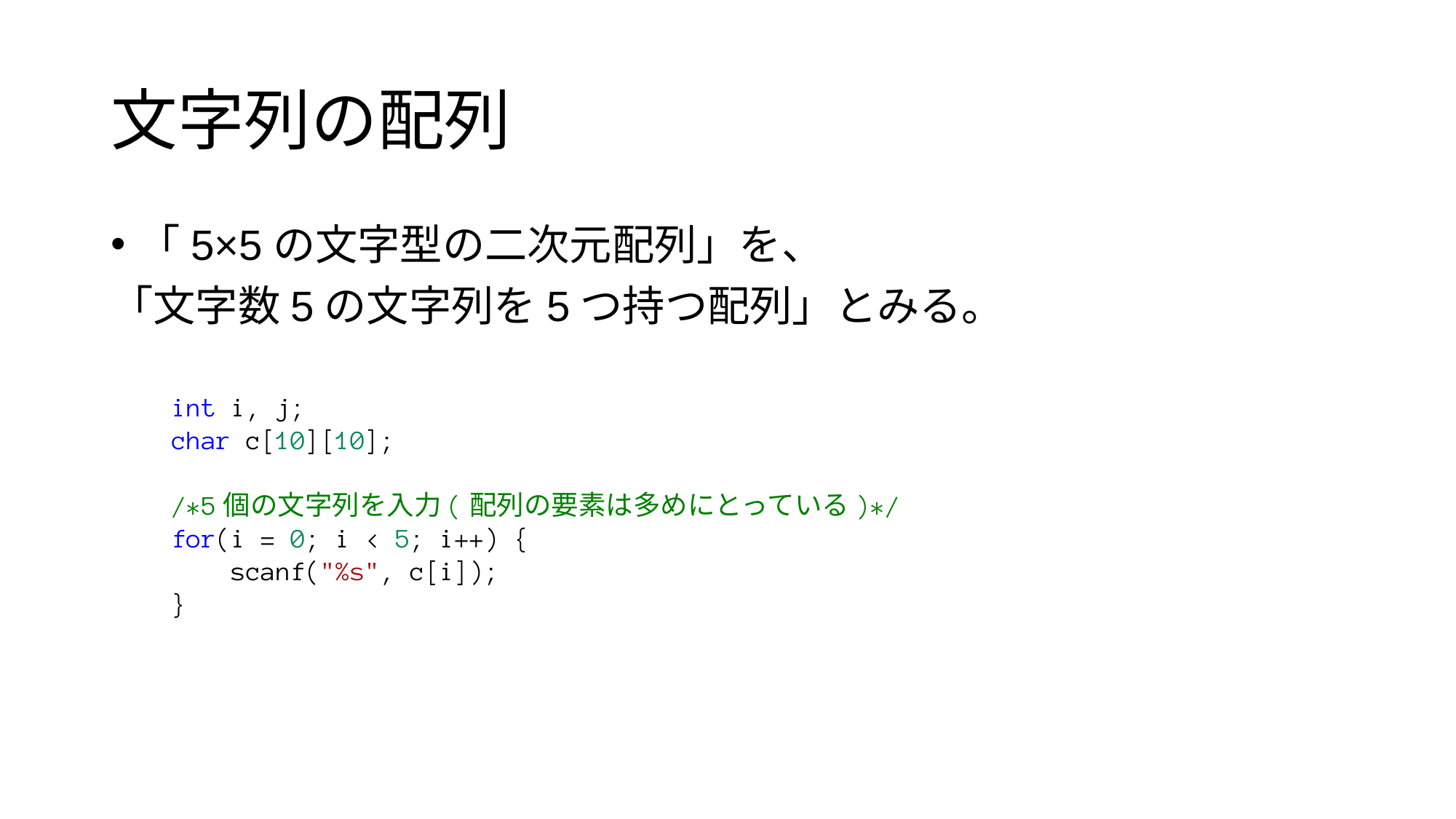

# 文字列の配列
「5×5の文字型の二次元配列」を、
「文字数5の文字列を5つ持つ配列」とみる。
int i, j;
char c[10][10];

/*5個の文字列を入力(配列の要素は多めにとっている)*/
for(i = 0; i < 5; i++) {
    scanf("%s", c[i]);
}